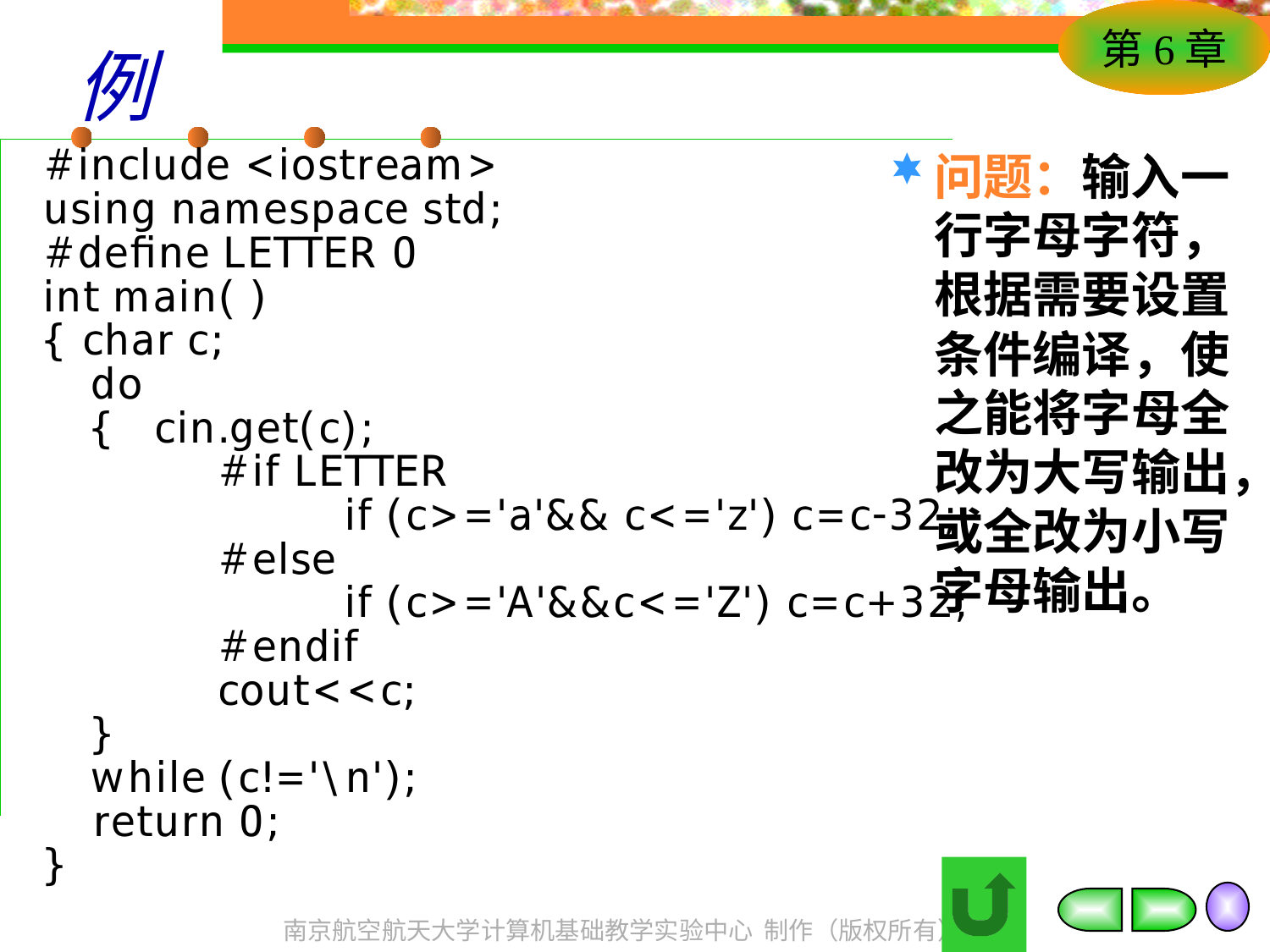

# 例
#include <iostream>
using namespace std;
#define LETTER 0
int main( )
{ char c;
	do
	{   cin.get(c);
		#if LETTER
			if (c>='a'&& c<='z') c=c-32;
		#else
			if (c>='A'&&c<='Z') c=c+32;
		#endif
		cout<<c;
	}
	while (c!='\n');
    return 0;
}
问题：输入一行字母字符，根据需要设置条件编译，使之能将字母全改为大写输出，或全改为小写字母输出。